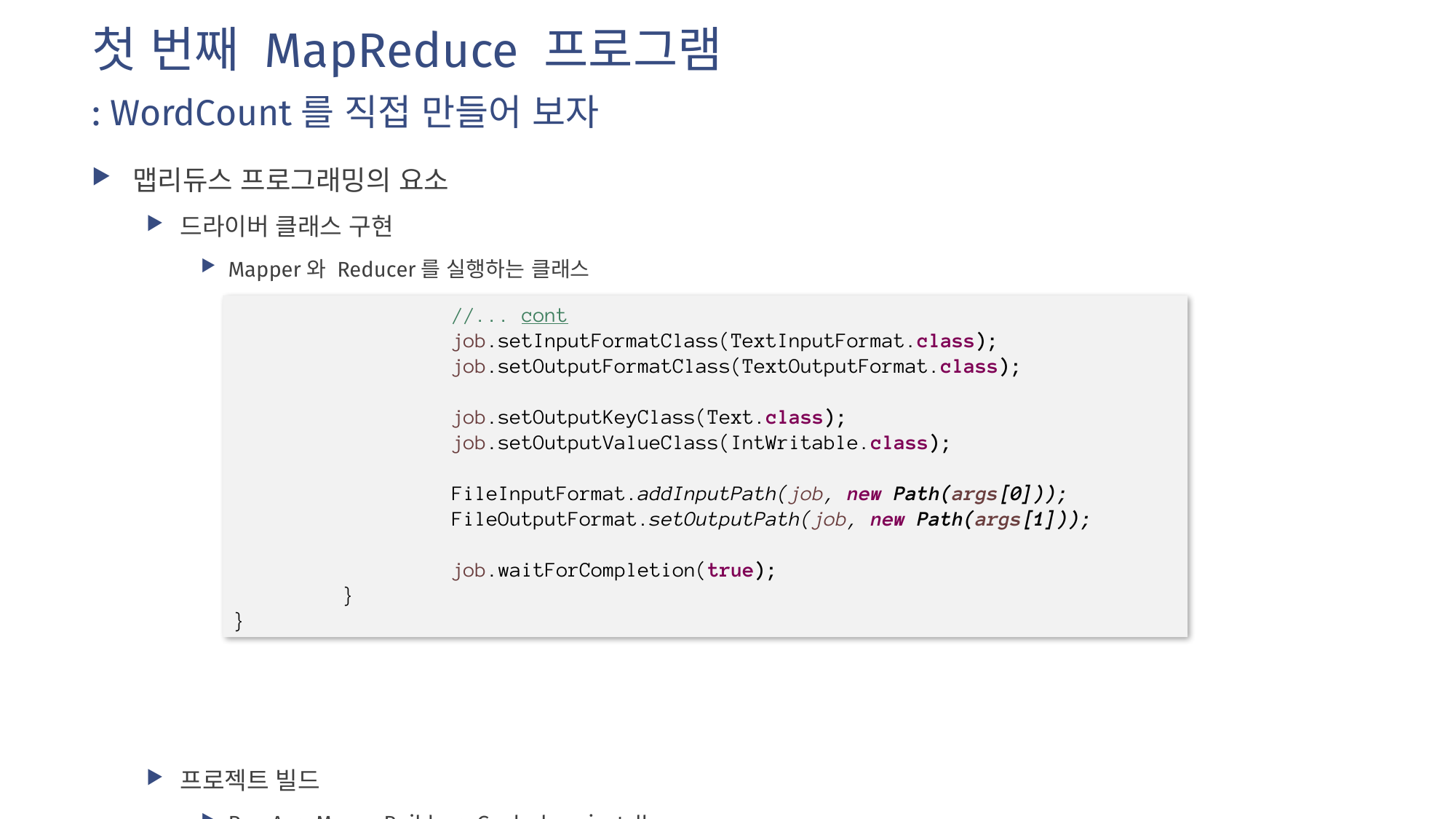

# 첫 번째 MapReduce 프로그램 : WordCount를 직접 만들어 보자
맵리듀스 프로그래밍의 요소
드라이버 클래스 구현
Mapper와 Reducer를 실행하는 클래스

프로젝트 빌드
Run As > Maven Build ... > Goal: clean install
		//... cont
		job.setInputFormatClass(TextInputFormat.class);
		job.setOutputFormatClass(TextOutputFormat.class);

		job.setOutputKeyClass(Text.class);
		job.setOutputValueClass(IntWritable.class);

		FileInputFormat.addInputPath(job, new Path(args[0]));
		FileOutputFormat.setOutputPath(job, new Path(args[1]));

		job.waitForCompletion(true);
	}
}